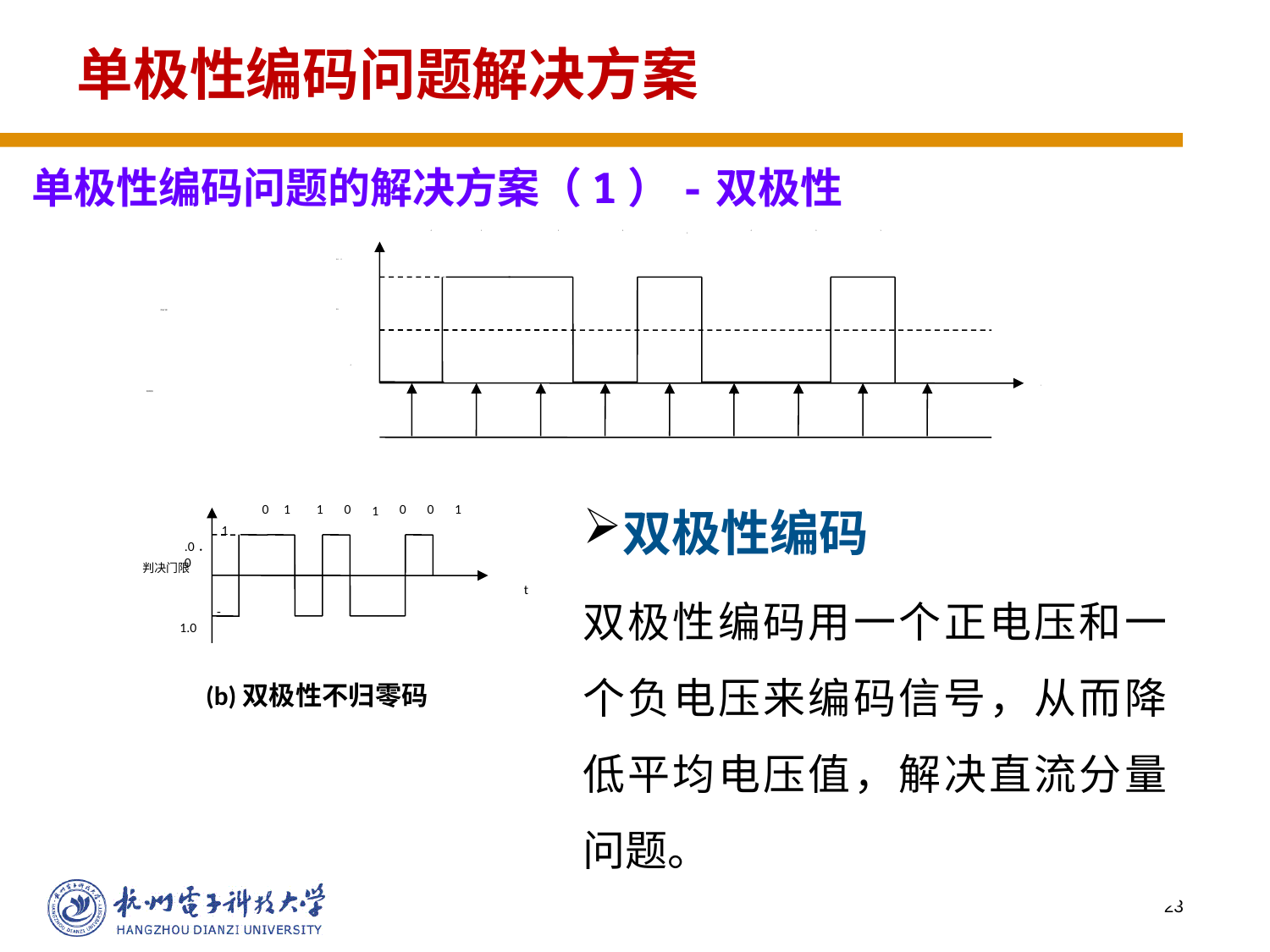

单极性编码问题解决方案

# 单极性编码问题的解决方案（1）-双极性

0

1

1

0

0

0

1

1.0．0

0.5

判决门限

0

t

取样时间

1

双极性编码
双极性编码用一个正电压和一个负电压来编码信号，从而降低平均电压值，解决直流分量问题。

0
1
1
0
0
0
1
1

1.0．0

判决门限

t
-1.0

(b)双极性不归零码
23